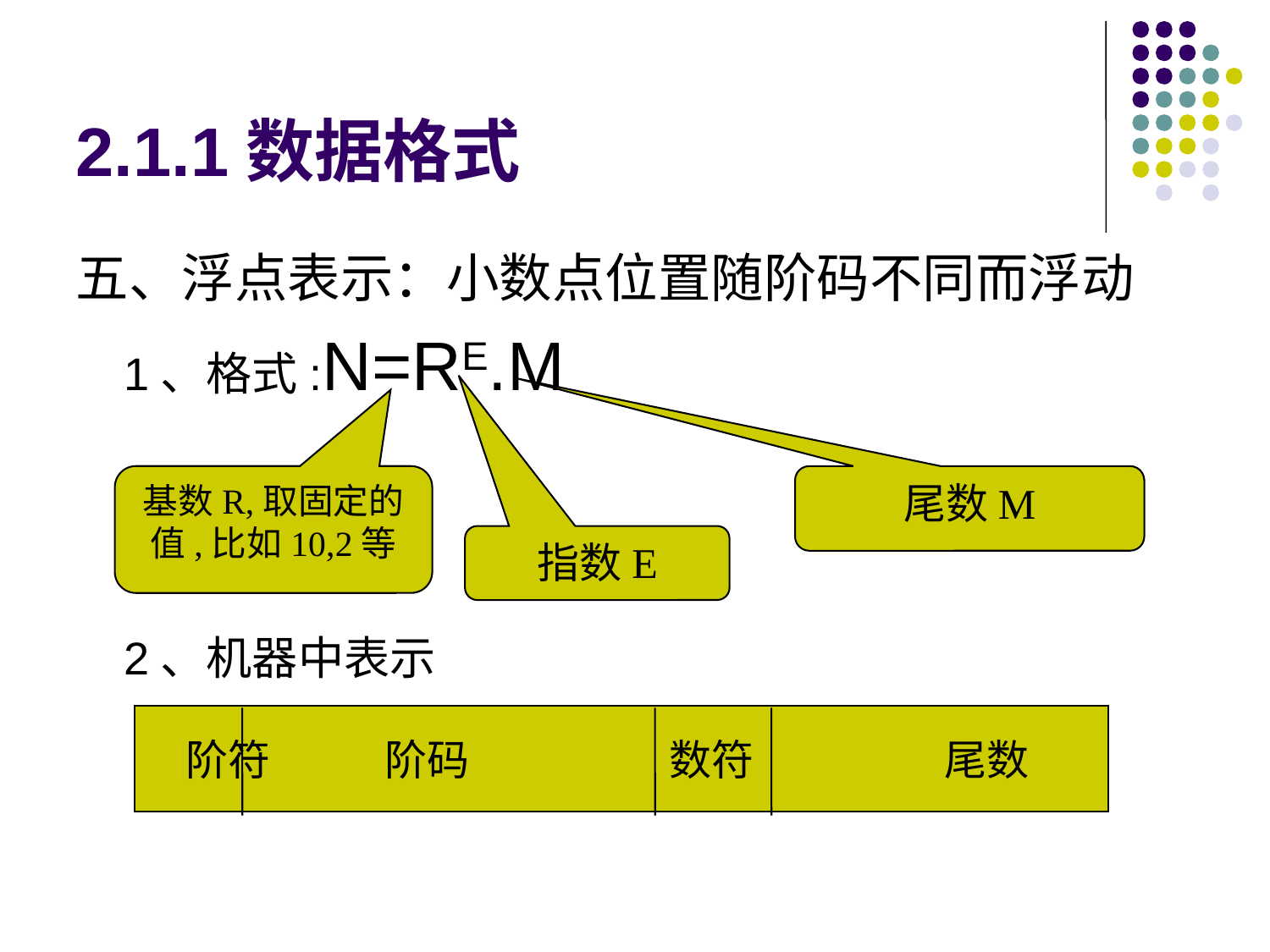

# 2.1.1数据格式
五、浮点表示：小数点位置随阶码不同而浮动
1、格式:N=RE.M

2、机器中表示
基数R,取固定的值,比如10,2等
尾数M
指数E
阶符            阶码                     数符                    尾数

43